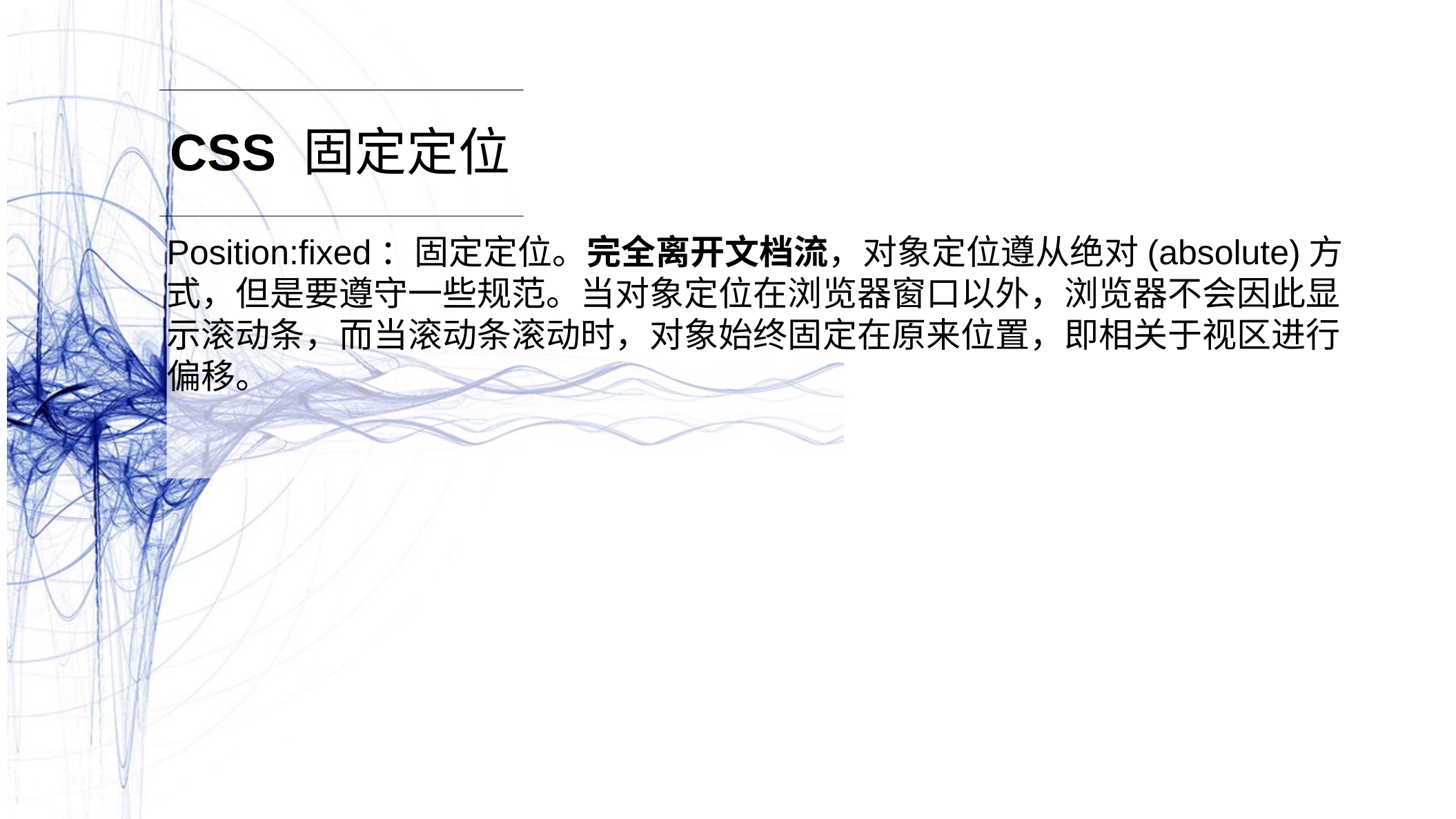

CSS 固定定位

Position:fixed：固定定位。完全离开文档流，对象定位遵从绝对(absolute)方式，但是要遵守一些规范。当对象定位在浏览器窗口以外，浏览器不会因此显示滚动条，而当滚动条滚动时，对象始终固定在原来位置，即相关于视区进行偏移。